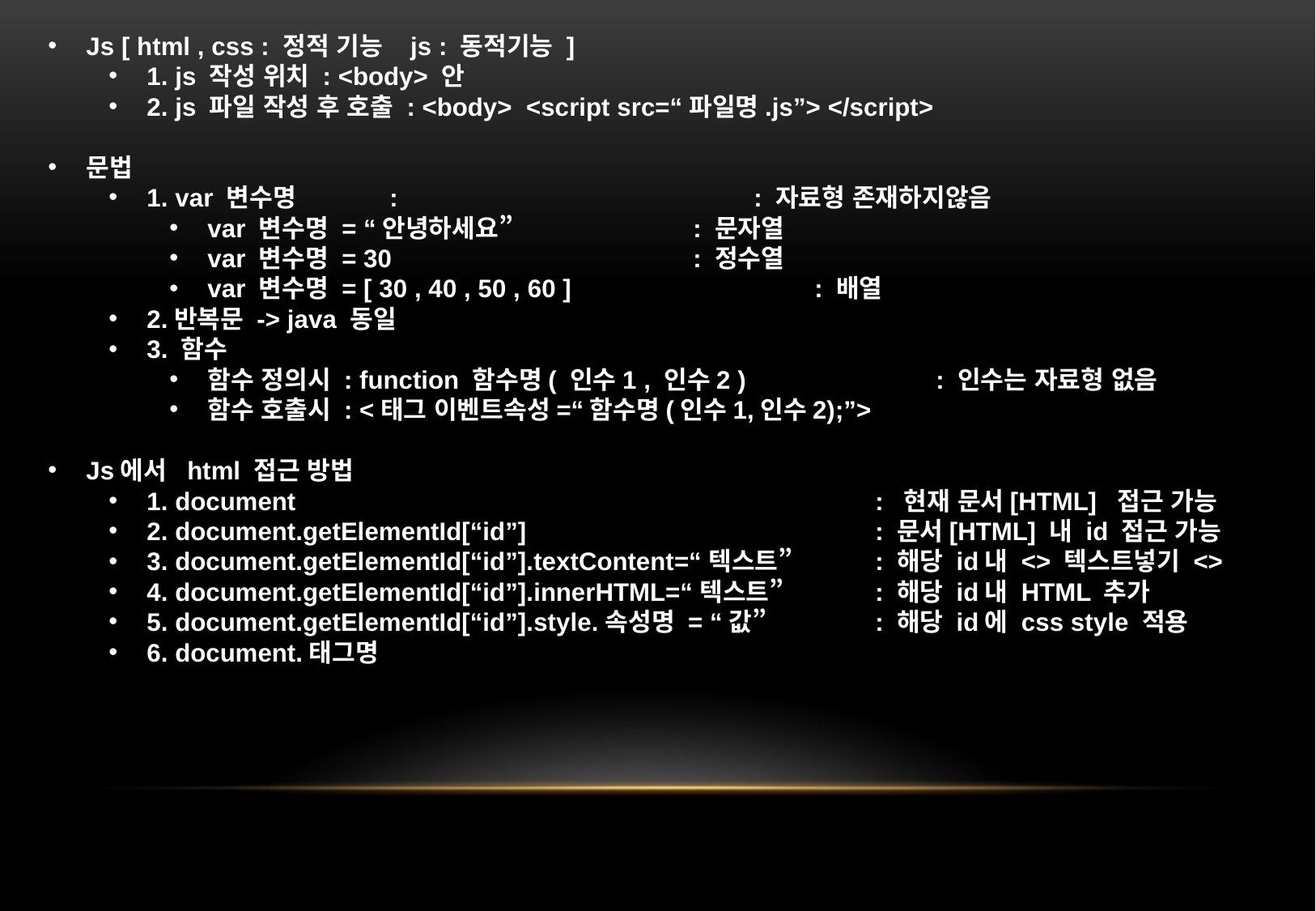

Js [ html , css : 정적 기능   js : 동적기능 ]
1. js 작성 위치 : <body> 안
2. js 파일 작성 후 호출 : <body>  <script src=“파일명.js”> </script>

문법
1. var 변수명 	:			: 자료형 존재하지않음
var 변수명 = “안녕하세요” 		: 문자열
var 변수명 = 30			: 정수열
var 변수명 = [ 30 , 40 , 50 , 60 ]		: 배열
2.반복문 -> java 동일
3. 함수
함수 정의시 : function 함수명( 인수1 , 인수2 )		: 인수는 자료형 없음
함수 호출시 : <태그 이벤트속성=“함수명(인수1,인수2);”>

Js에서  html 접근 방법
1. document 					:  현재 문서[HTML]  접근 가능
2. document.getElementId[“id”]			: 문서[HTML] 내 id 접근 가능
3. document.getElementId[“id”].textContent=“텍스트”	: 해당 id내 <> 텍스트넣기 <>
4. document.getElementId[“id”].innerHTML=“텍스트”	: 해당 id내 HTML 추가
5. document.getElementId[“id”].style.속성명 = “값”	: 해당 id에 css style 적용
6. document.태그명